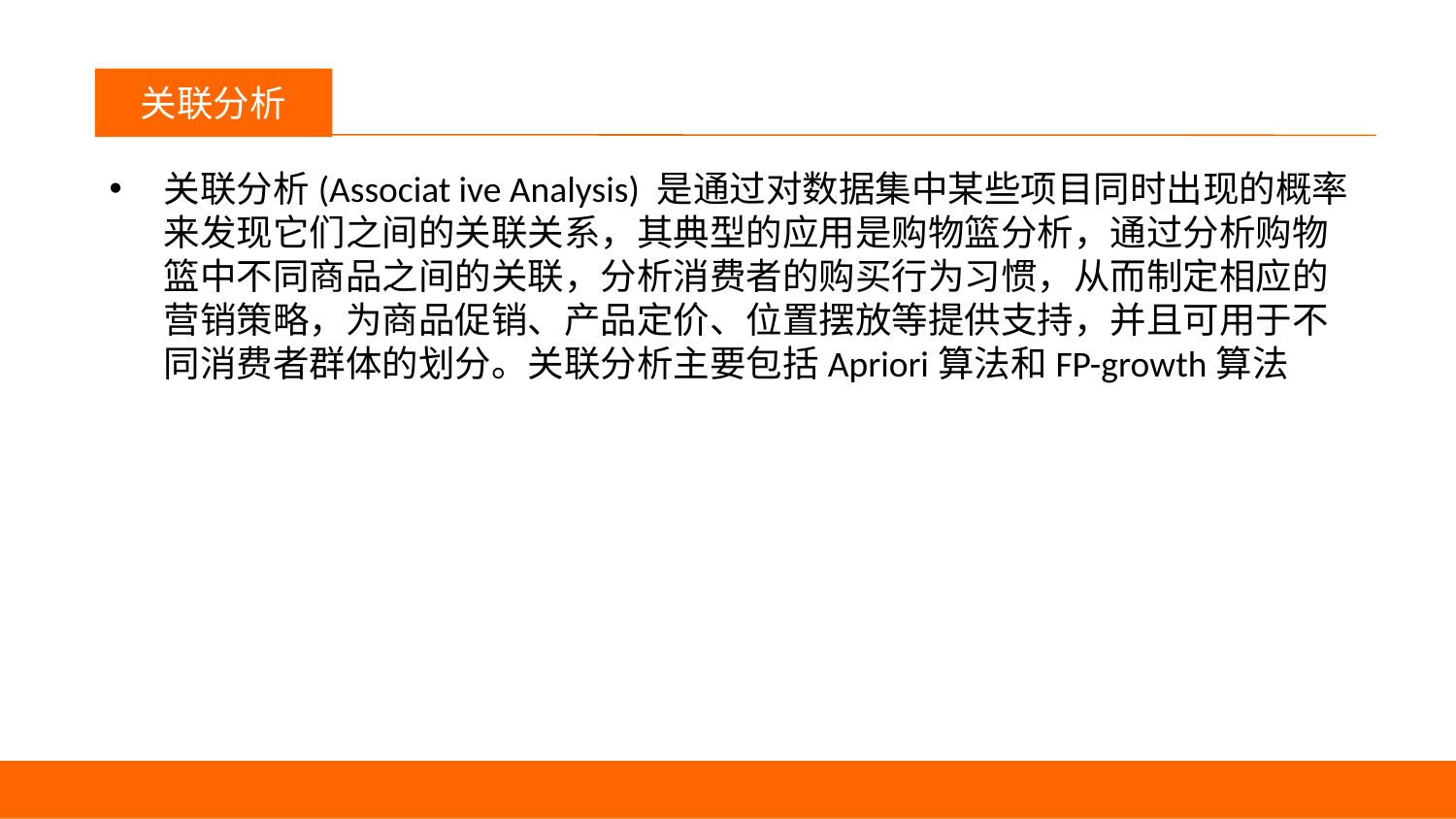

议程
关联分析

关联分析(Associat ive Analysis) 是通过对数据集中某些项目同时出现的概率来发现它们之间的关联关系，其典型的应用是购物篮分析，通过分析购物篮中不同商品之间的关联，分析消费者的购买行为习惯，从而制定相应的营销策略，为商品促销、产品定价、位置摆放等提供支持，并且可用于不同消费者群体的划分。关联分析主要包括Apriori算法和FP-growth算法